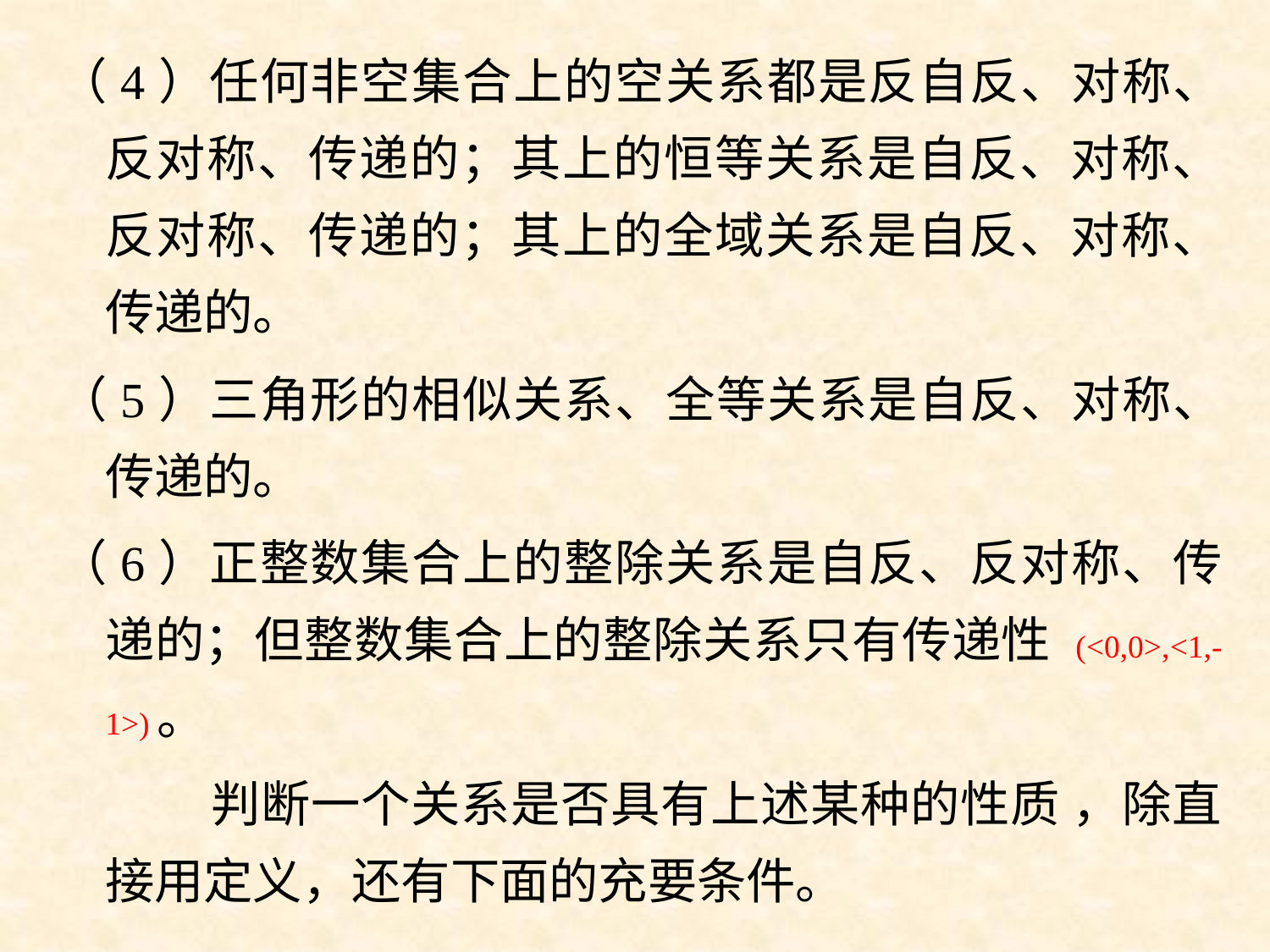

（4）任何非空集合上的空关系都是反自反、对称、 反对称、传递的；其上的恒等关系是自反、对称、 反对称、传递的；其上的全域关系是自反、对称、传递的。
（5）三角形的相似关系、全等关系是自反、对称、 传递的。
（6）正整数集合上的整除关系是自反、反对称、传递的；但整数集合上的整除关系只有传递性 (<0,0>,<1,-1>)。
            判断一个关系是否具有上述某种的性质 ，除直接用定义，还有下面的充要条件。